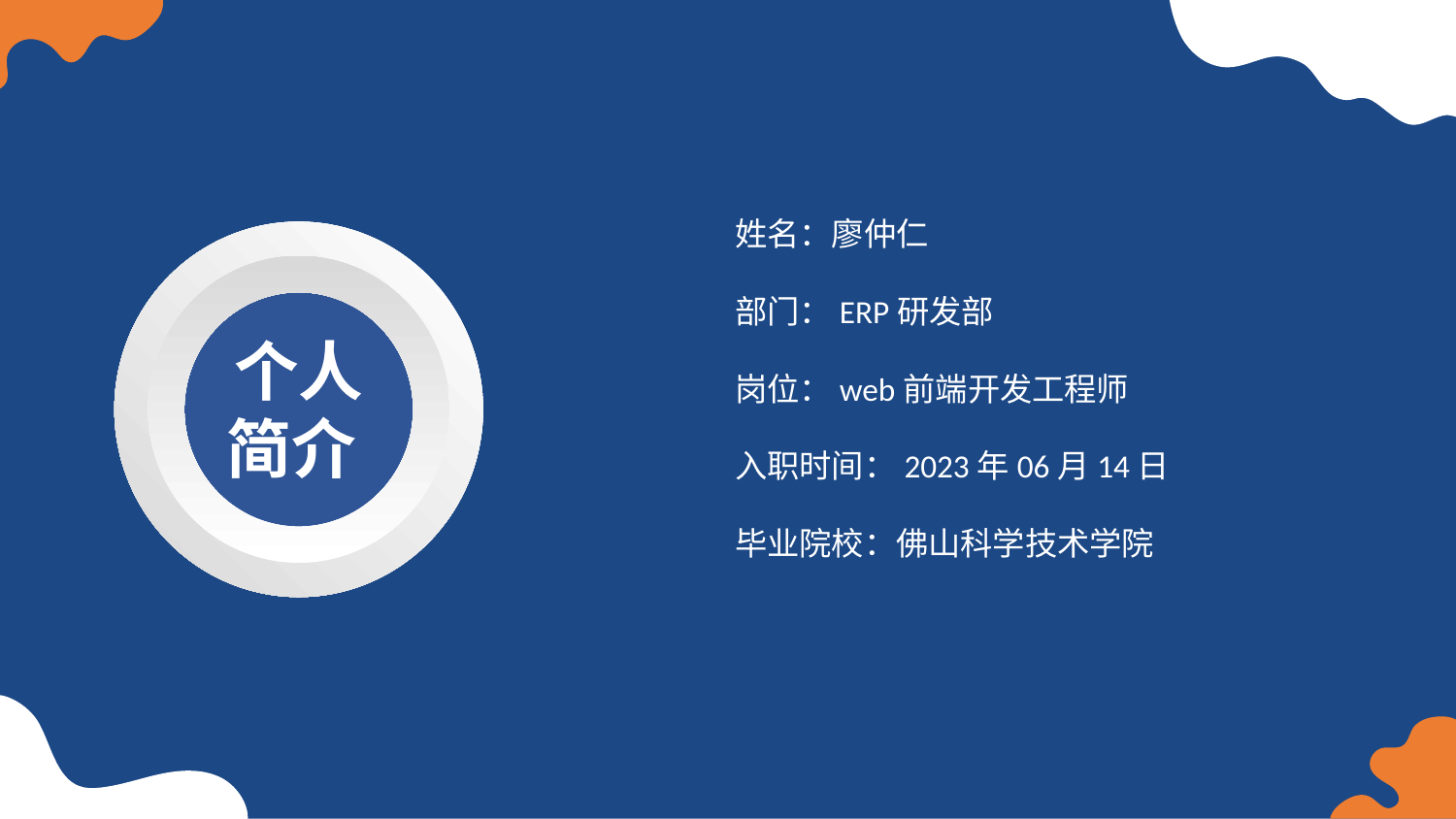

姓名：廖仲仁

部门：ERP研发部

岗位：web前端开发工程师

入职时间：2023年06月14日

毕业院校：佛山科学技术学院

个人简介